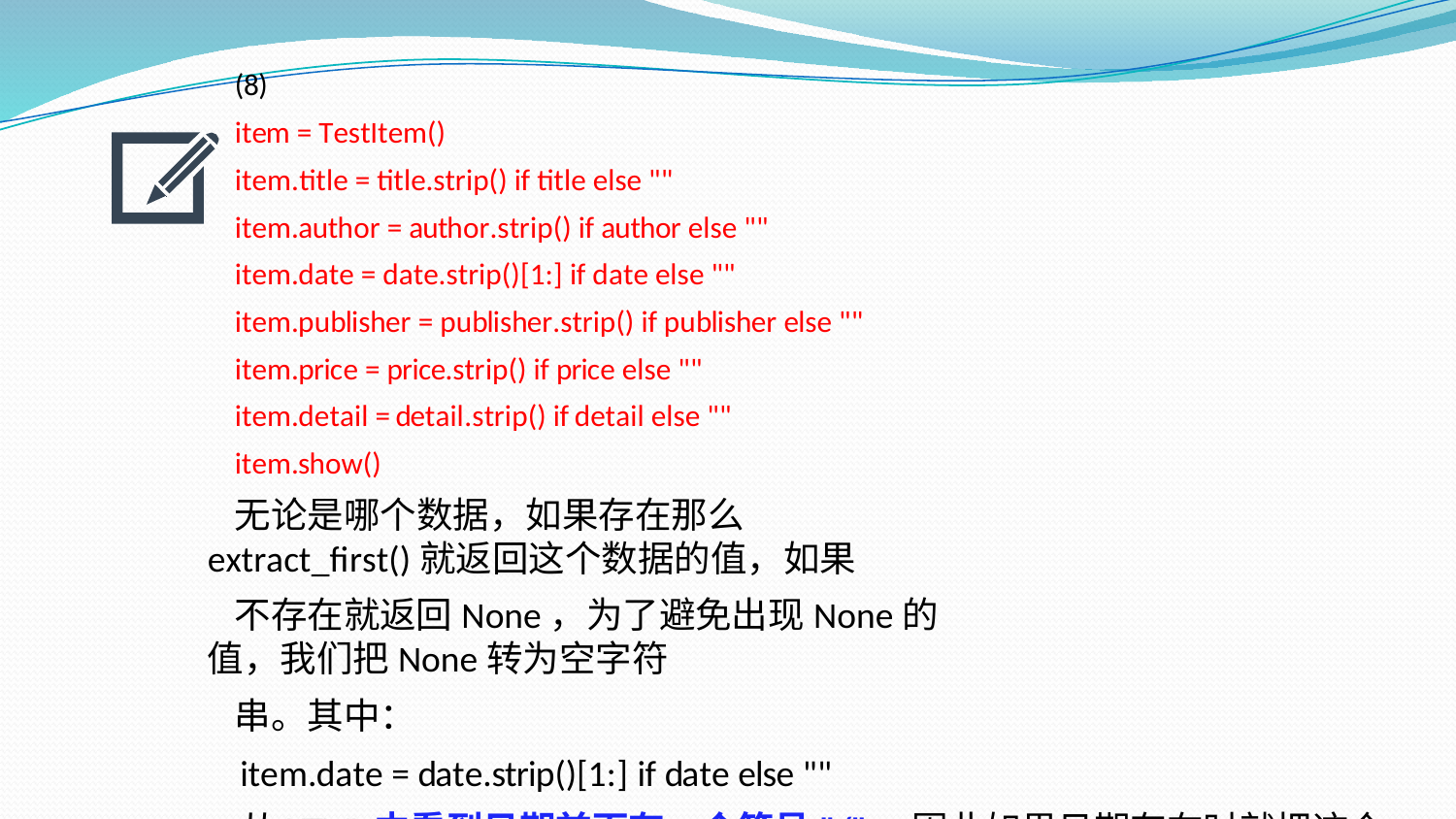

(8)
item = TestItem()
item.title = title.strip() if title else ""
item.author = author.strip() if author else "" item.date = date.strip()[1:] if date else ""
item.publisher = publisher.strip() if publisher else "" item.price = price.strip() if price else ""
item.detail = detail.strip() if detail else ""
item.show()
无论是哪个数据，如果存在那么extract_first()就返回这个数据的值，如果
不存在就返回None，为了避免出现None的值，我们把None转为空字符
串。其中：
item.date = date.strip()[1:] if date else ""
从HTML中看到日期前面有一个符号"/"，因此如果日期存在时就把这个前导的符号"/"去掉。